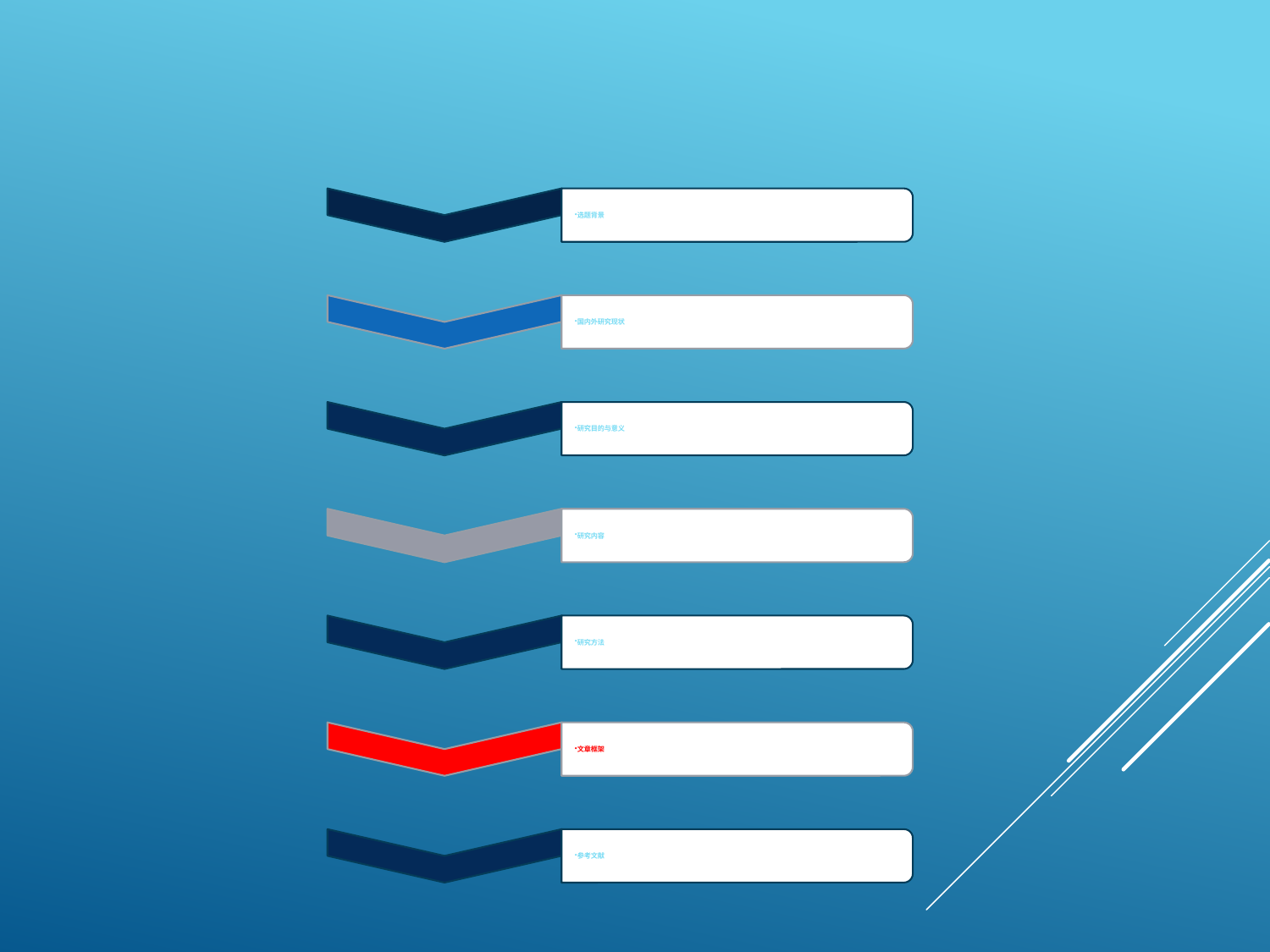

选题背景
国内外研究现状
研究目的与意义
研究内容
研究方法
文章框架
参考文献